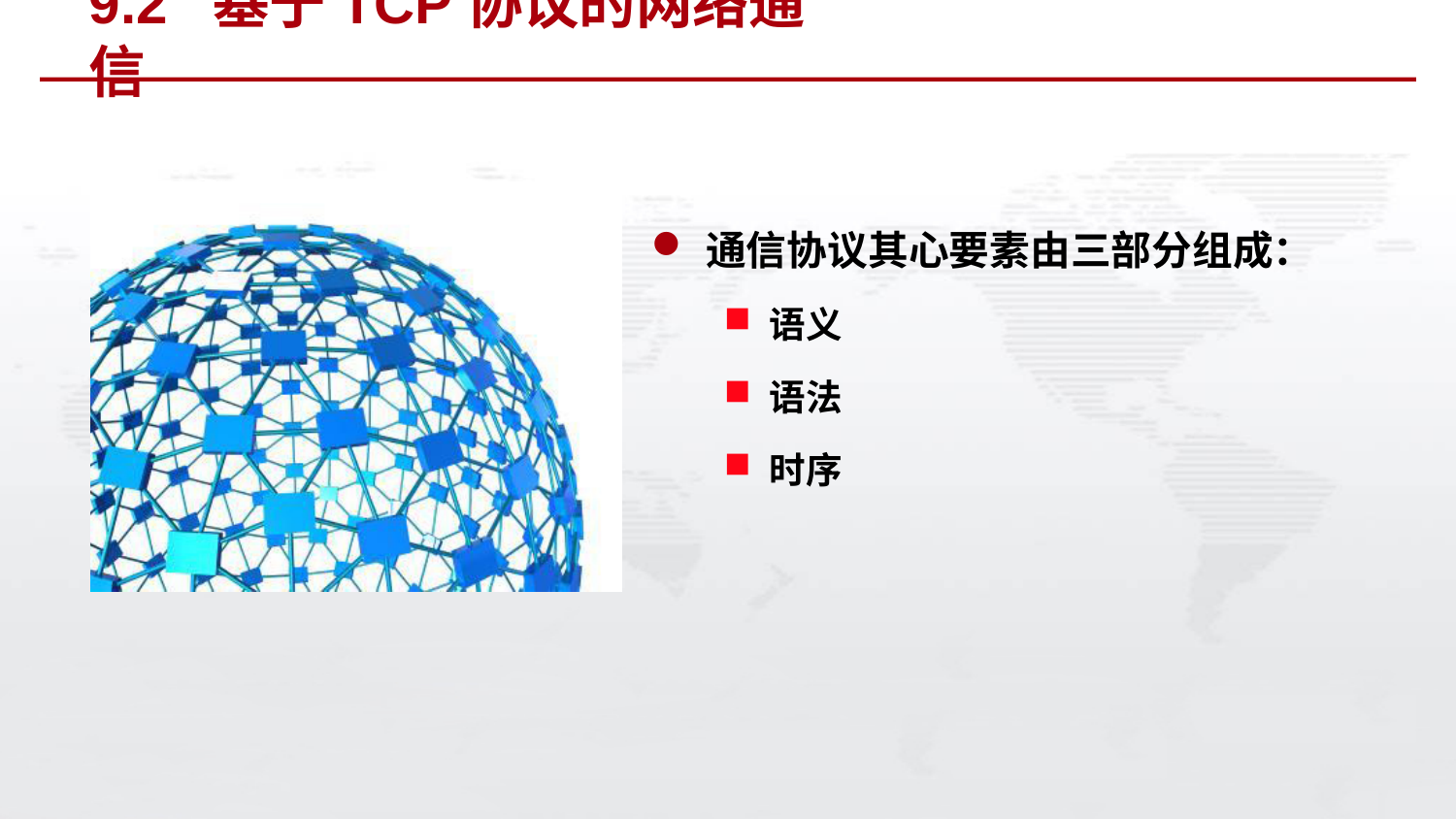

# 9.2  基于TCP协议的网络通信
通信协议其心要素由三部分组成：
语义
语法
时序